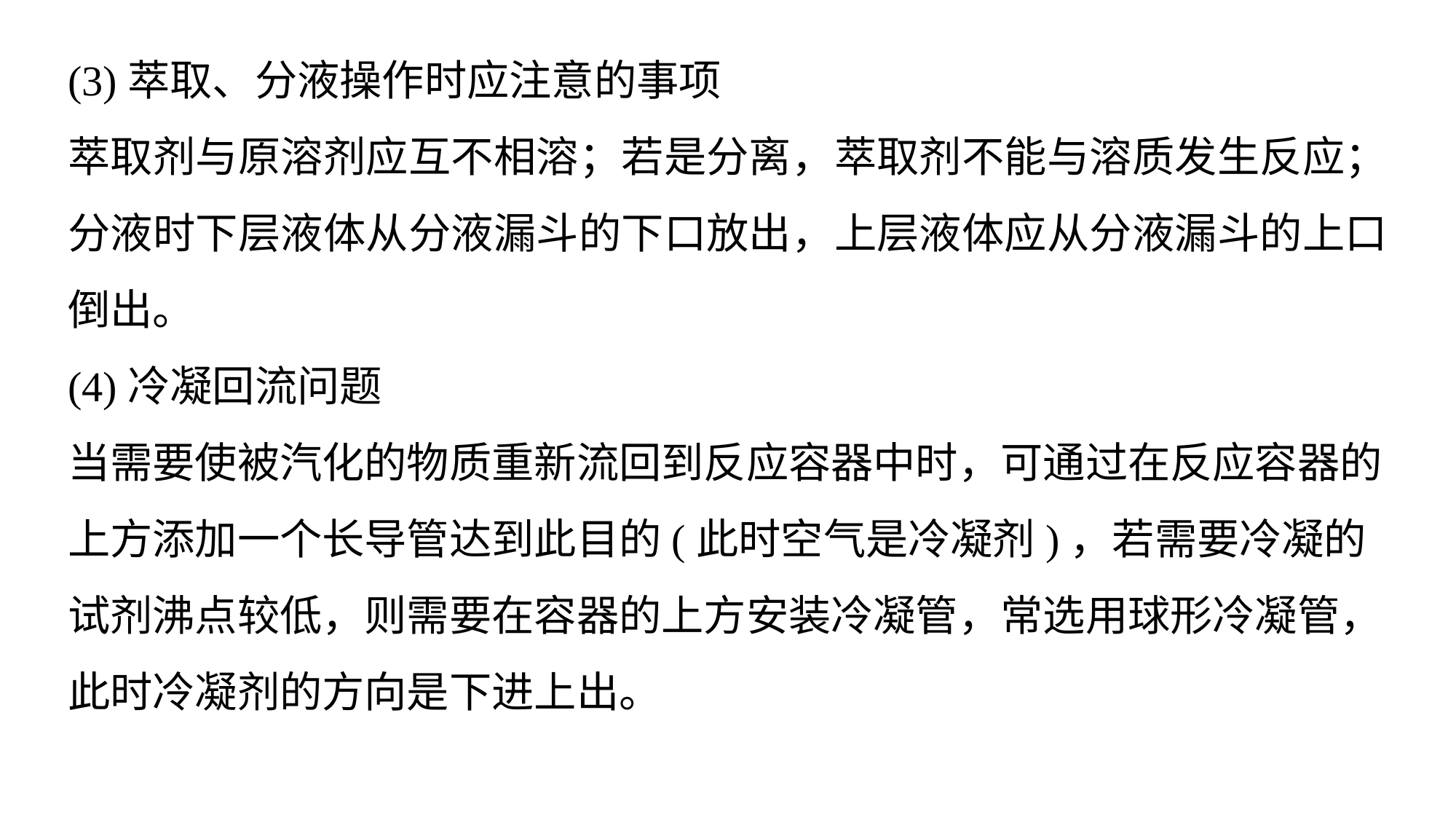

(3)萃取、分液操作时应注意的事项
萃取剂与原溶剂应互不相溶；若是分离，萃取剂不能与溶质发生反应；分液时下层液体从分液漏斗的下口放出，上层液体应从分液漏斗的上口倒出。
(4)冷凝回流问题
当需要使被汽化的物质重新流回到反应容器中时，可通过在反应容器的上方添加一个长导管达到此目的(此时空气是冷凝剂)，若需要冷凝的试剂沸点较低，则需要在容器的上方安装冷凝管，常选用球形冷凝管，此时冷凝剂的方向是下进上出。